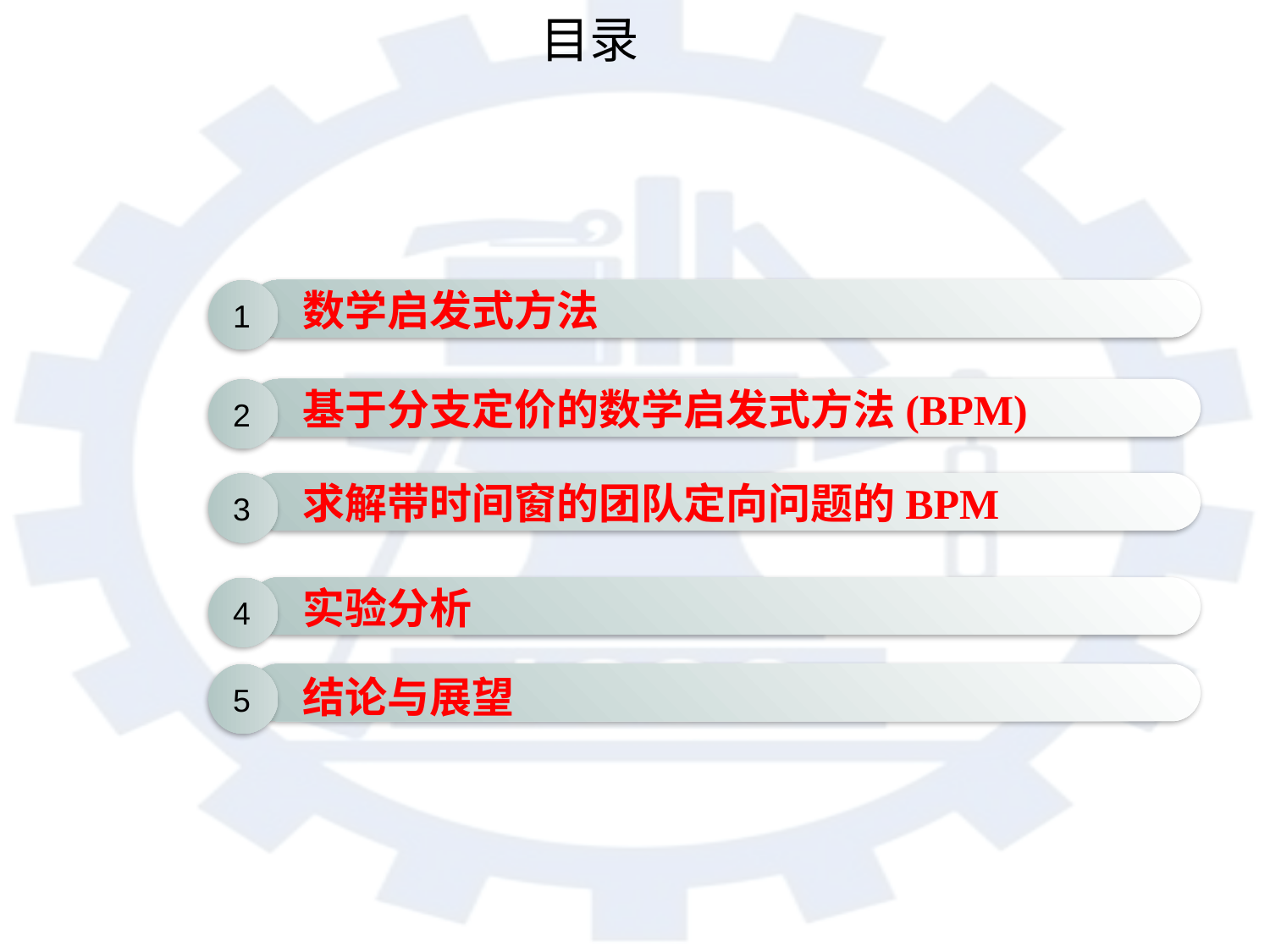

目录
数学启发式方法

1
基于分支定价的数学启发式方法(BPM)

2
求解带时间窗的团队定向问题的BPM

3
实验分析

4

结论与展望
5